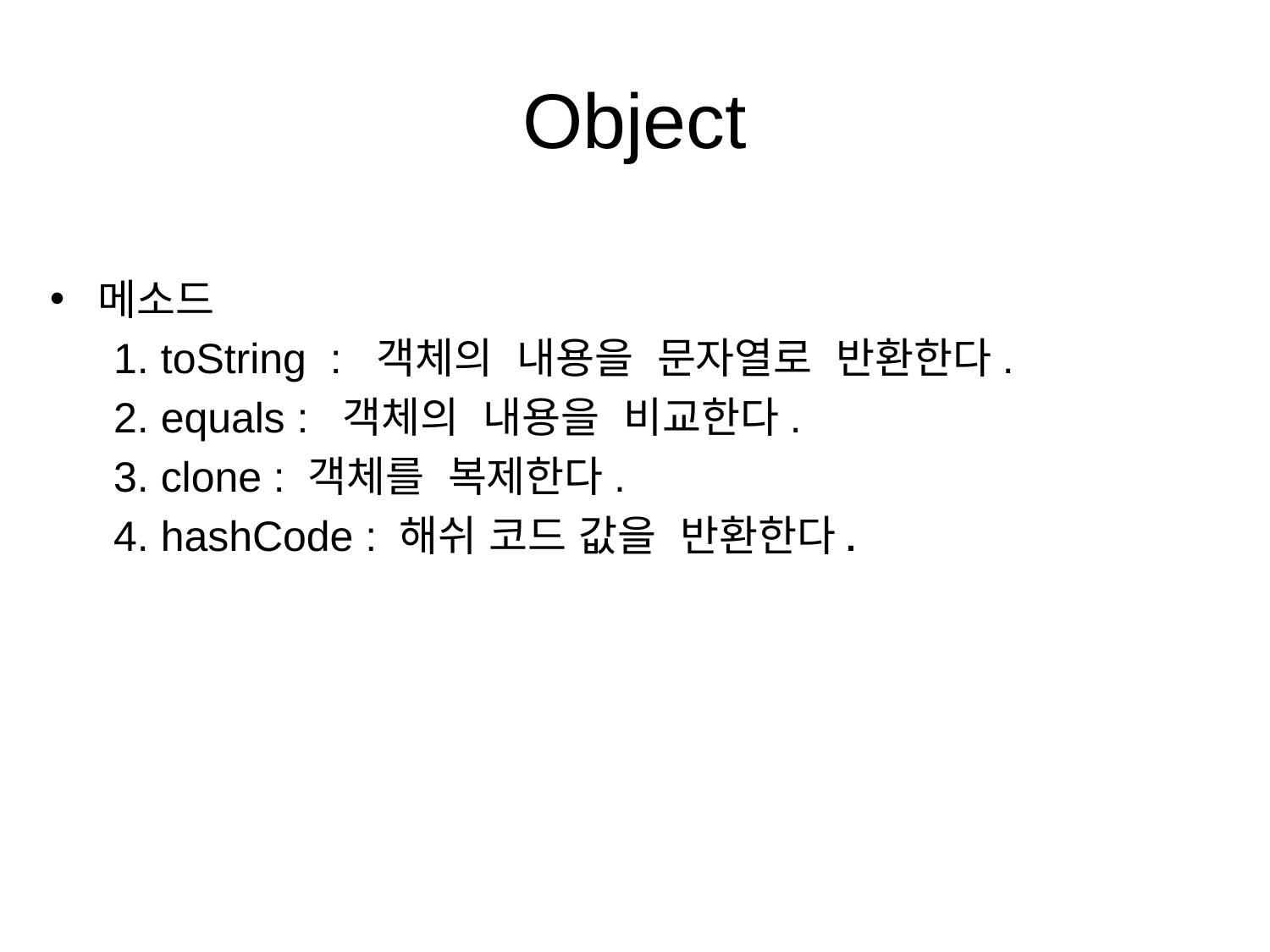

# Object
메소드
1. toString  :  객체의  내용을  문자열로  반환한다.
2. equals :  객체의  내용을  비교한다.
3. clone : 객체를  복제한다.
4. hashCode : 해쉬 코드 값을  반환한다.